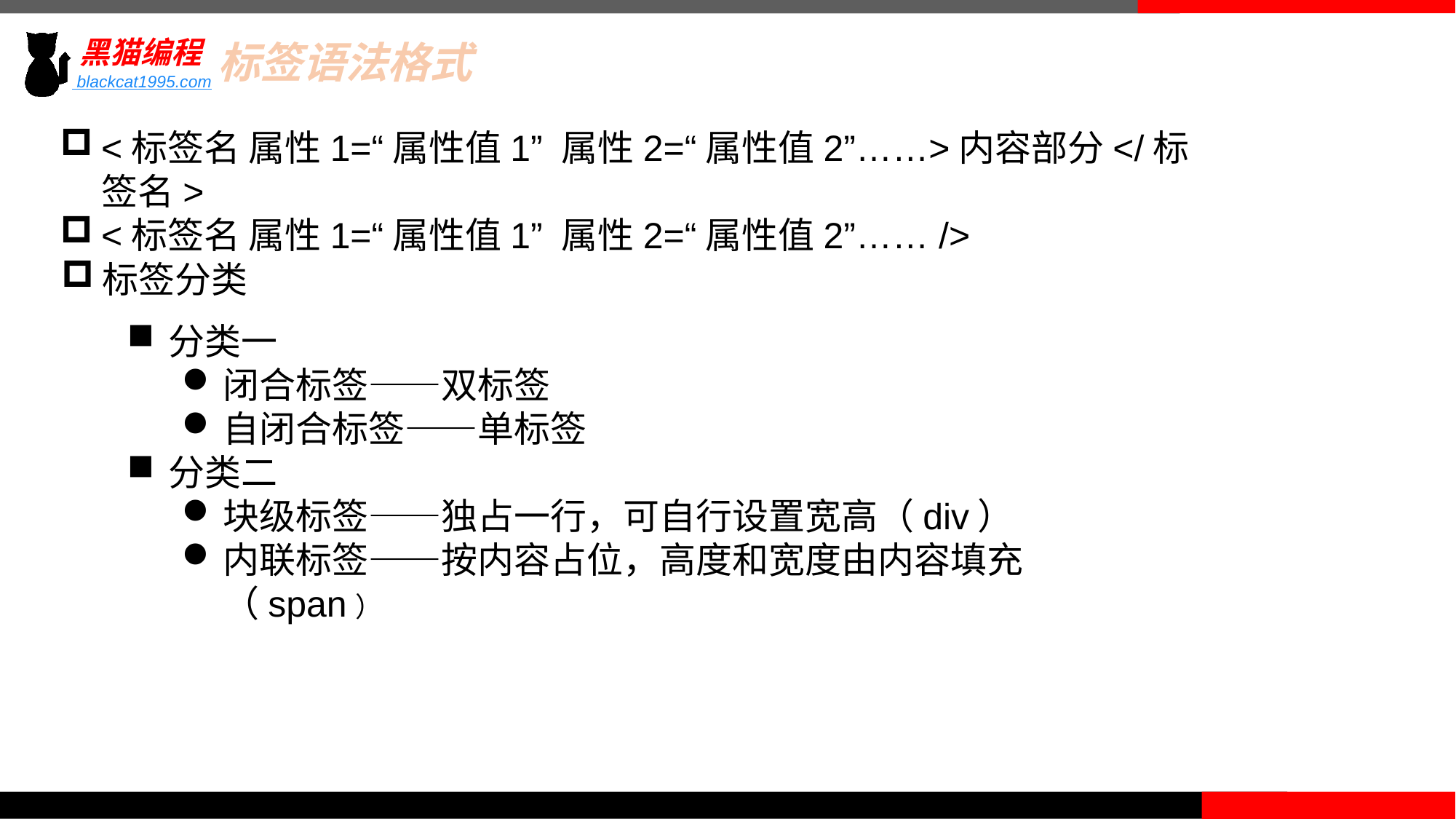

标签语法格式
<标签名 属性1=“属性值1” 属性2=“属性值2”……>内容部分</标签名>
<标签名 属性1=“属性值1” 属性2=“属性值2”…… />
标签分类
分类一
闭合标签——双标签
自闭合标签——单标签
分类二
块级标签——独占一行，可自行设置宽高（div）
内联标签——按内容占位，高度和宽度由内容填充（span）